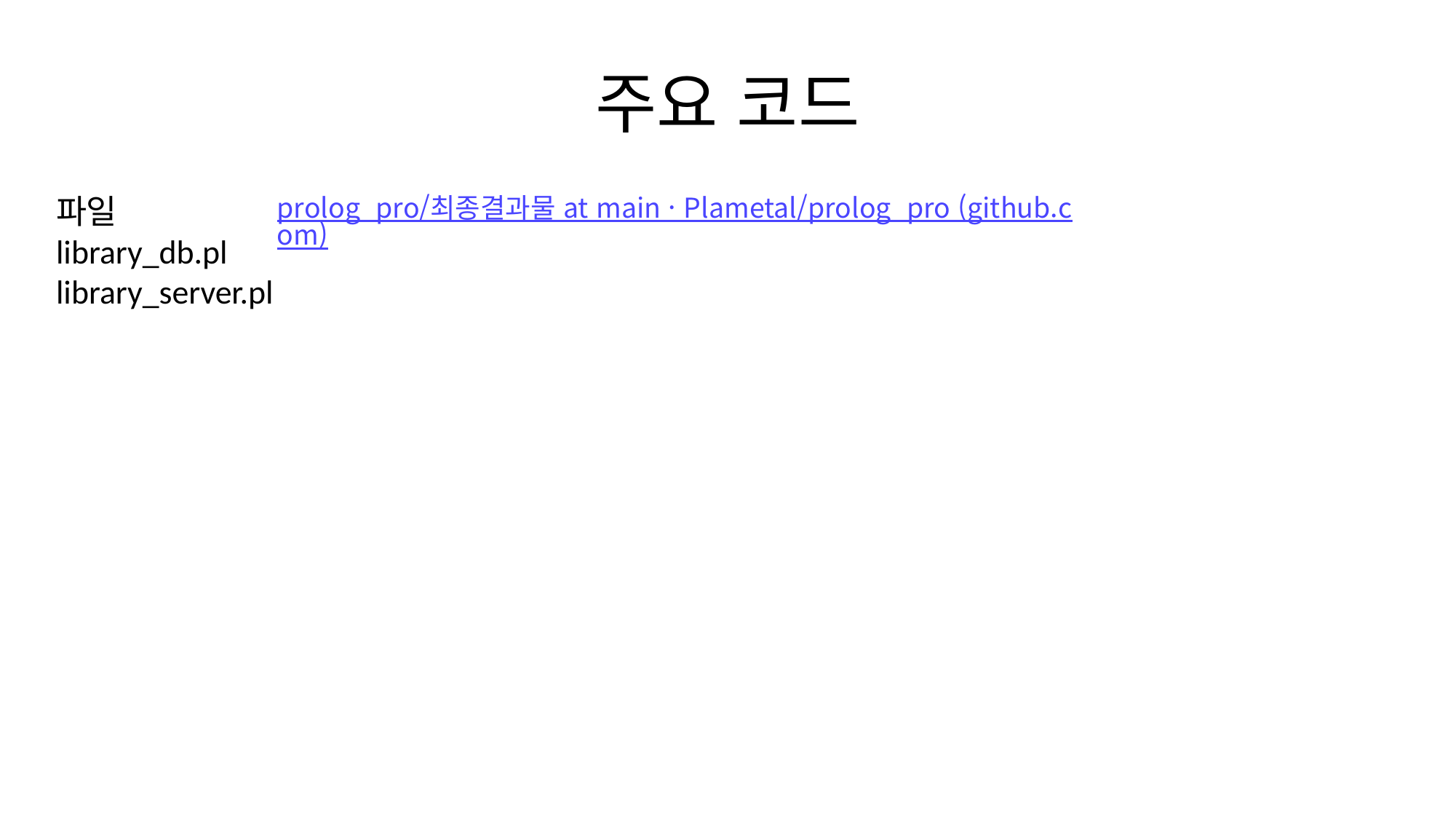

# 주요 코드
파일
library_db.pl
library_server.pl
prolog_pro/최종결과물 at main · Plametal/prolog_pro (github.com)